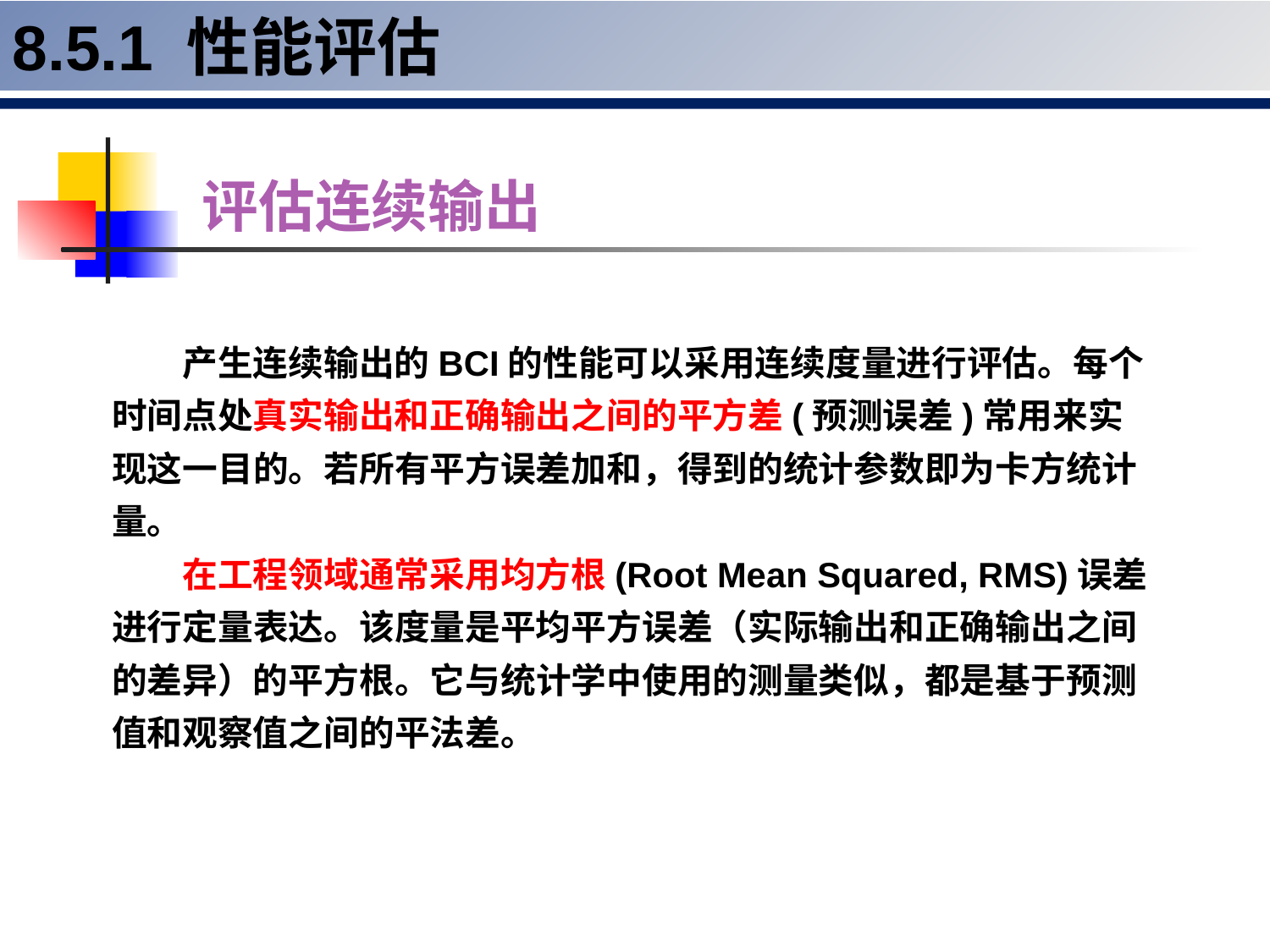

8.5.1 性能评估

评估连续输出
产生连续输出的BCI的性能可以采用连续度量进行评估。每个时间点处真实输出和正确输出之间的平方差(预测误差)常用来实现这一目的。若所有平方误差加和，得到的统计参数即为卡方统计量。
在工程领域通常采用均方根(Root Mean Squared, RMS)误差进行定量表达。该度量是平均平方误差（实际输出和正确输出之间的差异）的平方根。它与统计学中使用的测量类似，都是基于预测值和观察值之间的平法差。